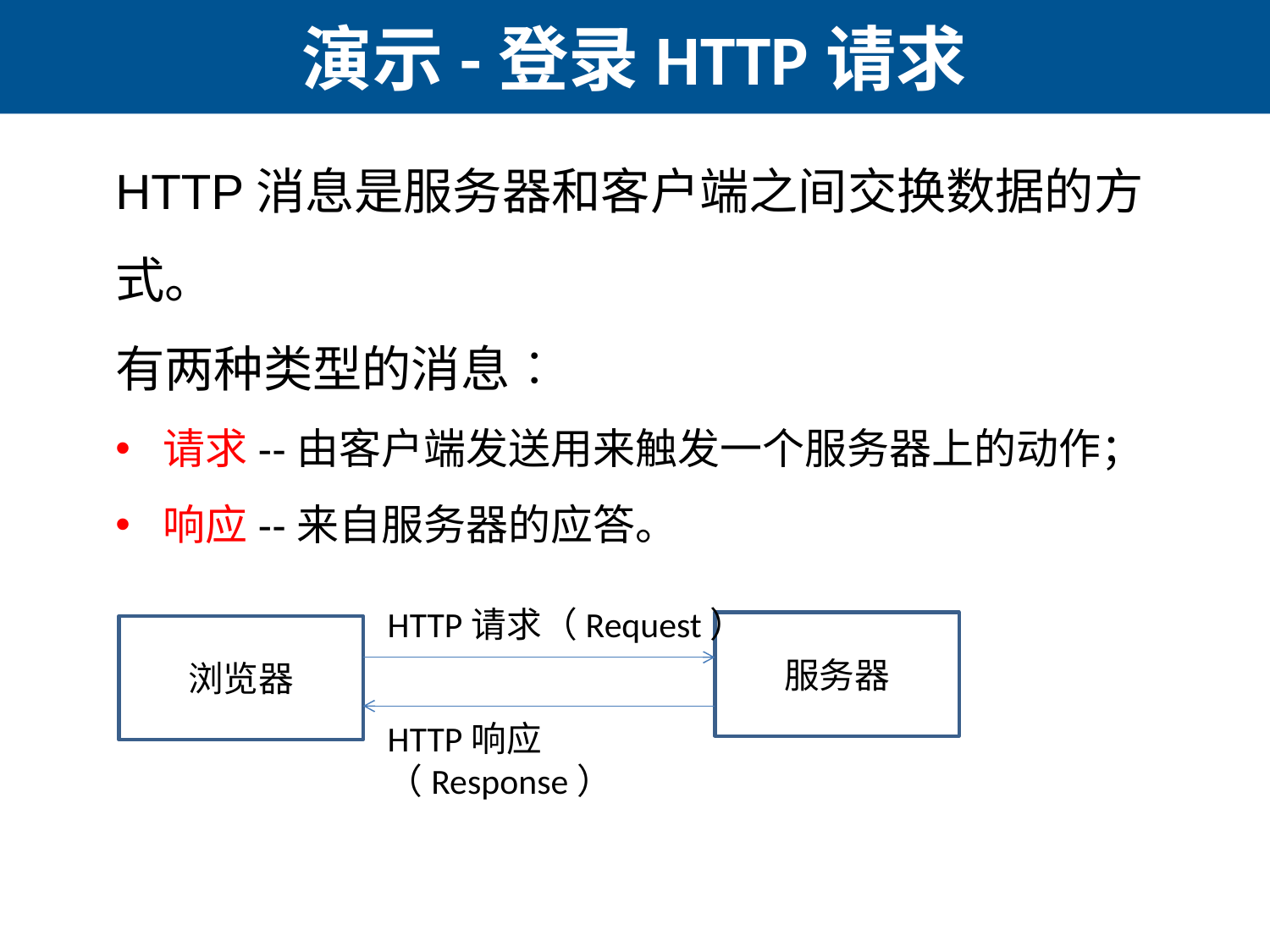

# 演示-登录HTTP请求
HTTP消息是服务器和客户端之间交换数据的方式。
有两种类型的消息︰
请求--由客户端发送用来触发一个服务器上的动作；
响应--来自服务器的应答。
HTTP请求（Request）
服务器
浏览器
HTTP响应（Response）